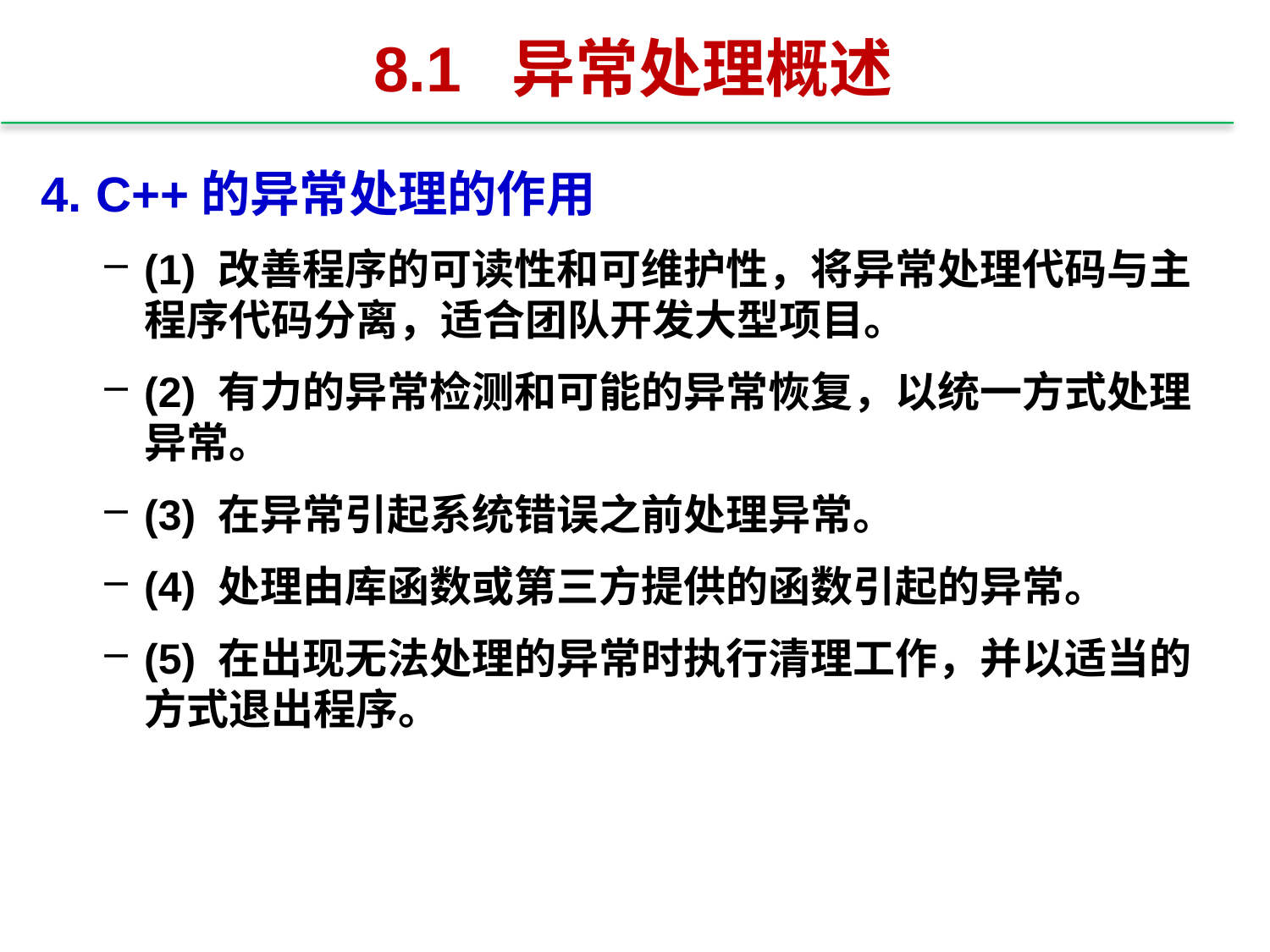

# 8.1  异常处理概述
4. C++的异常处理的作用
(1) 改善程序的可读性和可维护性，将异常处理代码与主程序代码分离，适合团队开发大型项目。
(2) 有力的异常检测和可能的异常恢复，以统一方式处理异常。
(3) 在异常引起系统错误之前处理异常。
(4) 处理由库函数或第三方提供的函数引起的异常。
(5) 在出现无法处理的异常时执行清理工作，并以适当的方式退出程序。